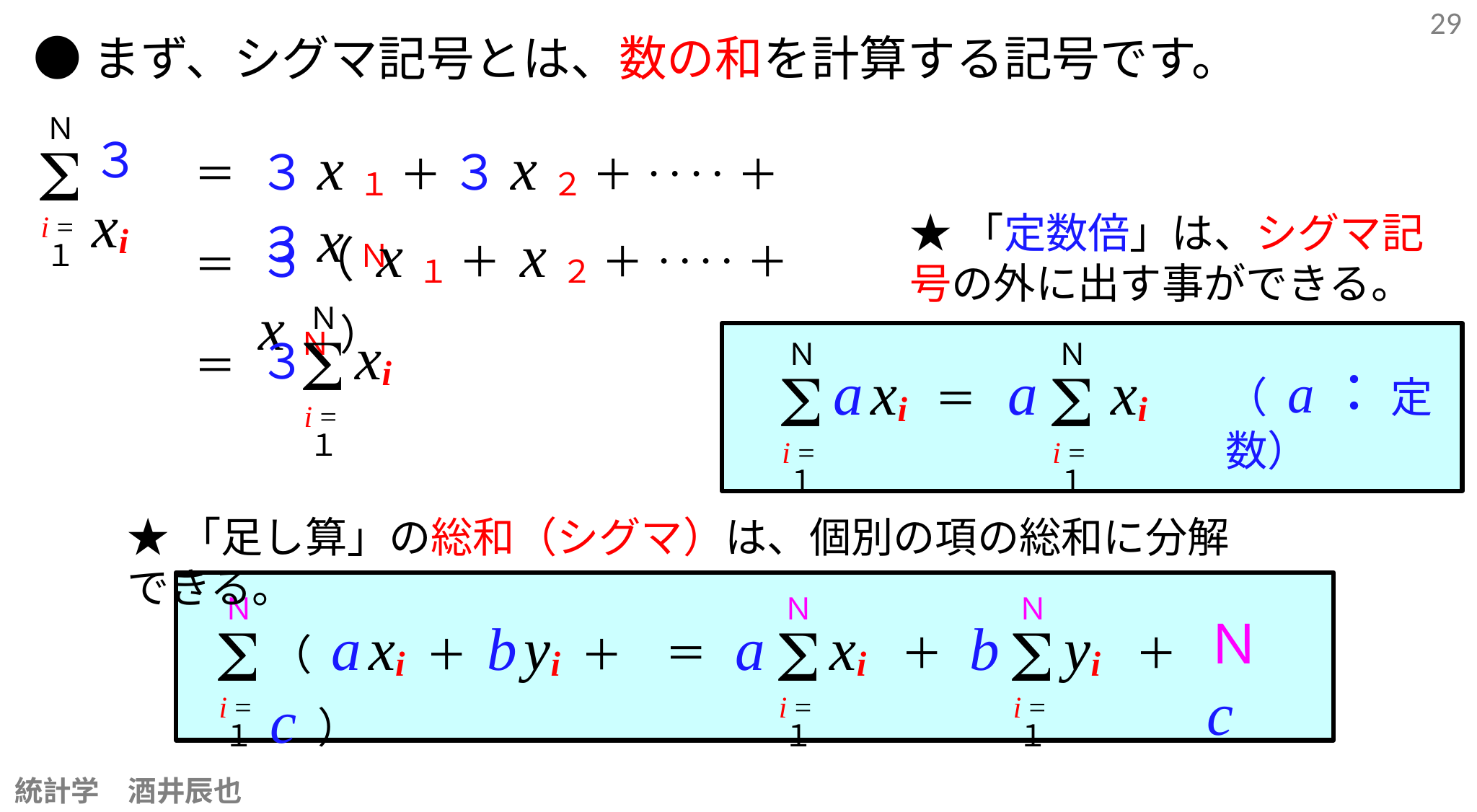

29
●まず、シグマ記号とは、数の和を計算する記号です。
Ｎ
Σ
i =１
３x１ ＋ ３x２ ＋ ‥‥ ＋ ３xＮ
３xi
＝
★「定数倍」は、シグマ記号の外に出す事ができる。
３（ x１ ＋ x２ ＋ ‥‥ ＋ xＮ ）
＝
Ｎ
Σ
i =１
xi
３

Ｎ
Σ
i =１
Ｎ
Σ
i =１
a xi
a
xi
（ a： 定数）
＝
＝
★「足し算」の総和（シグマ）は、個別の項の総和に分解できる。

Ｎ
Σ
i =１
Ｎ
Σ
i =１
a
xi
Ｎ
Σ
i =１
b
yi
（ a xi ＋ b yi ＋ c ）
Ｎ c
＝
＋
＋
統計学　酒井辰也